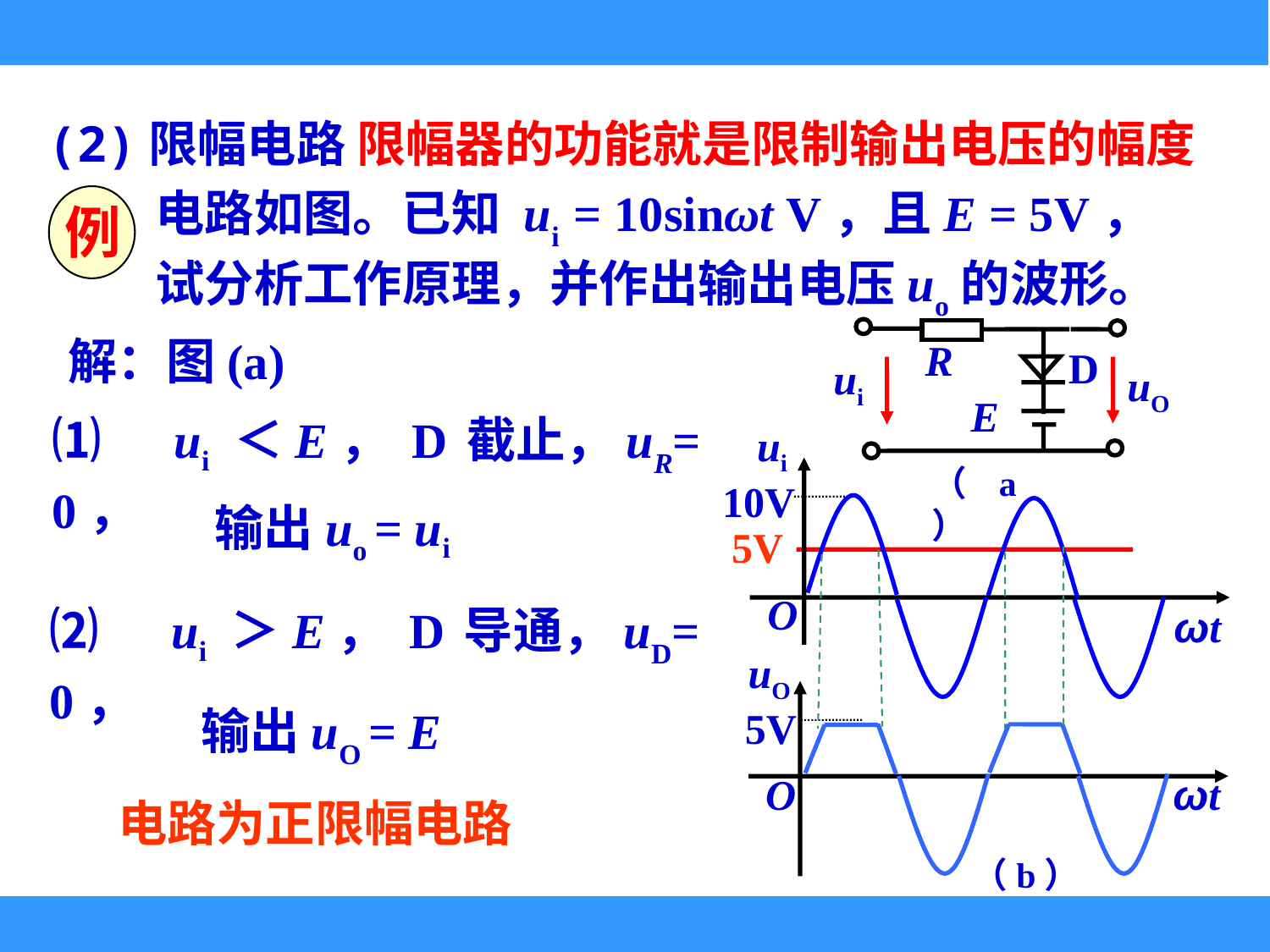

(2)限幅电路 限幅器的功能就是限制输出电压的幅度
电路如图。已知 ui  = 10sinωt V，且E = 5V，
试分析工作原理，并作出输出电压uo的波形。

例

R
D
ui

uO

E

（a）
解：图(a)
⑴　ui ＜E， D 截止，uR= 0，
ui

10V

5V

O
ωt

  输出uo = ui

⑵　ui ＞E， D 导通，uD= 0，
uO

5V

ωt
O

（b）
 输出uO = E
电路为正限幅电路